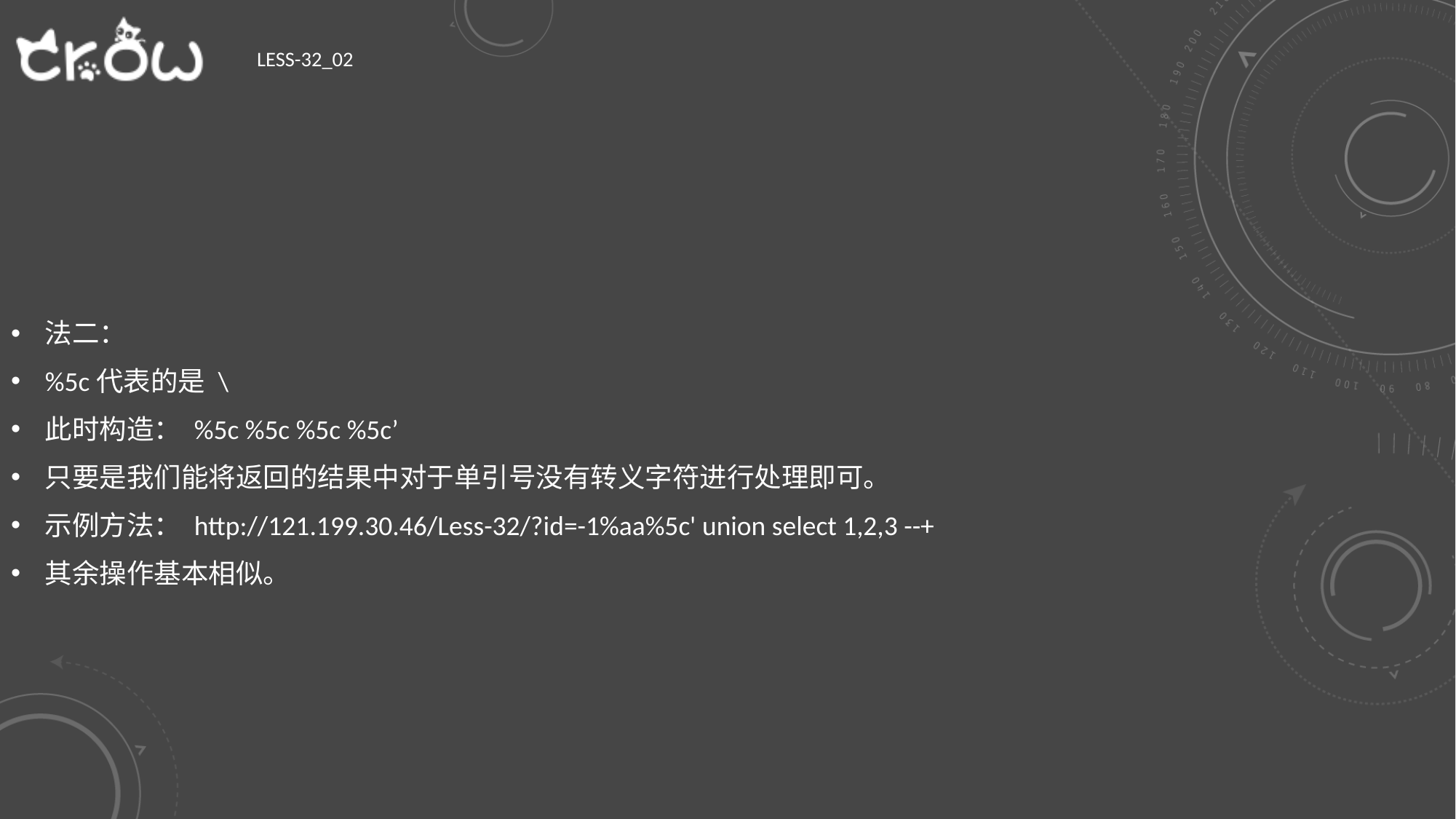

# Less-32_02
法二：
%5c代表的是 \
此时构造： %5c %5c %5c %5c’
只要是我们能将返回的结果中对于单引号没有转义字符进行处理即可。
示例方法： http://121.199.30.46/Less-32/?id=-1%aa%5c' union select 1,2,3 --+
其余操作基本相似。